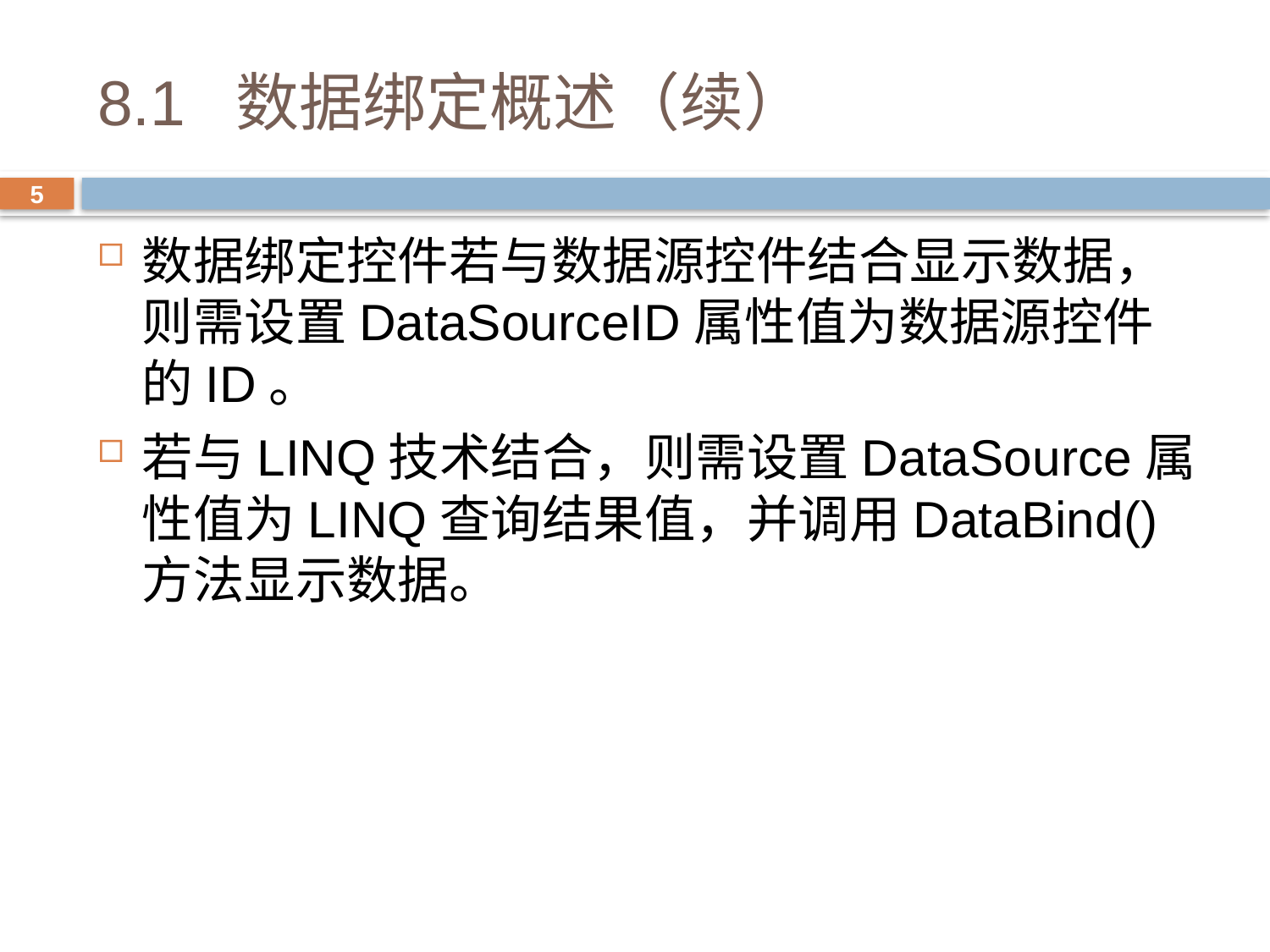

# 8.1  数据绑定概述（续）
5
数据绑定控件若与数据源控件结合显示数据，则需设置DataSourceID属性值为数据源控件的ID。
若与LINQ技术结合，则需设置DataSource属性值为LINQ查询结果值，并调用DataBind()方法显示数据。